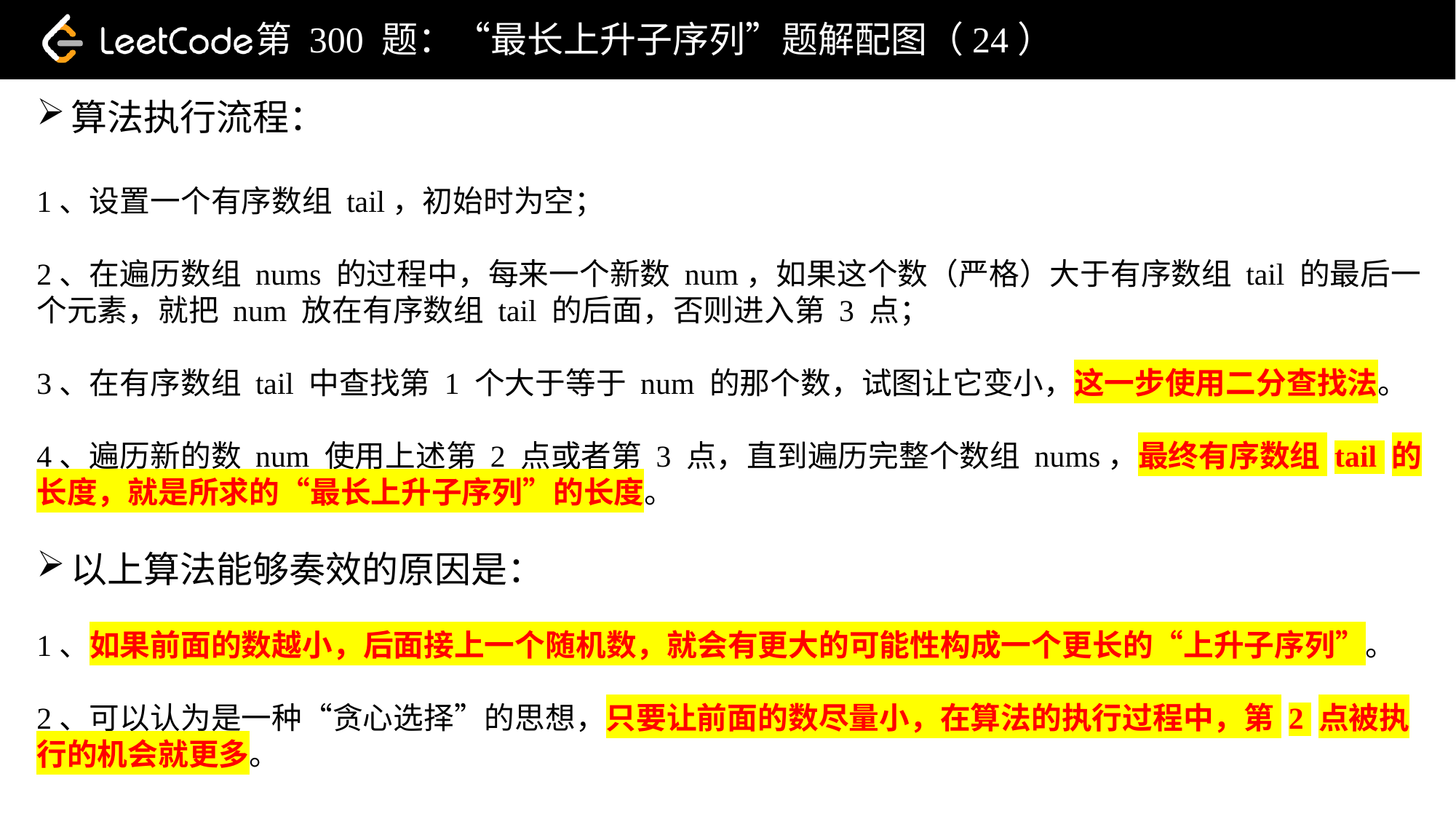

第 300 题：“最长上升子序列”题解配图（24）
算法执行流程：

1、设置一个有序数组 tail，初始时为空；

2、在遍历数组 nums 的过程中，每来一个新数 num，如果这个数（严格）大于有序数组 tail 的最后一个元素，就把 num 放在有序数组 tail 的后面，否则进入第 3 点；

3、在有序数组 tail 中查找第 1 个大于等于 num 的那个数，试图让它变小，这一步使用二分查找法。

4、遍历新的数 num 使用上述第 2 点或者第 3 点，直到遍历完整个数组 nums，最终有序数组 tail 的长度，就是所求的“最长上升子序列”的长度。

以上算法能够奏效的原因是：

1、如果前面的数越小，后面接上一个随机数，就会有更大的可能性构成一个更长的“上升子序列”。

2、可以认为是一种“贪心选择”的思想，只要让前面的数尽量小，在算法的执行过程中，第 2 点被执行的机会就更多。